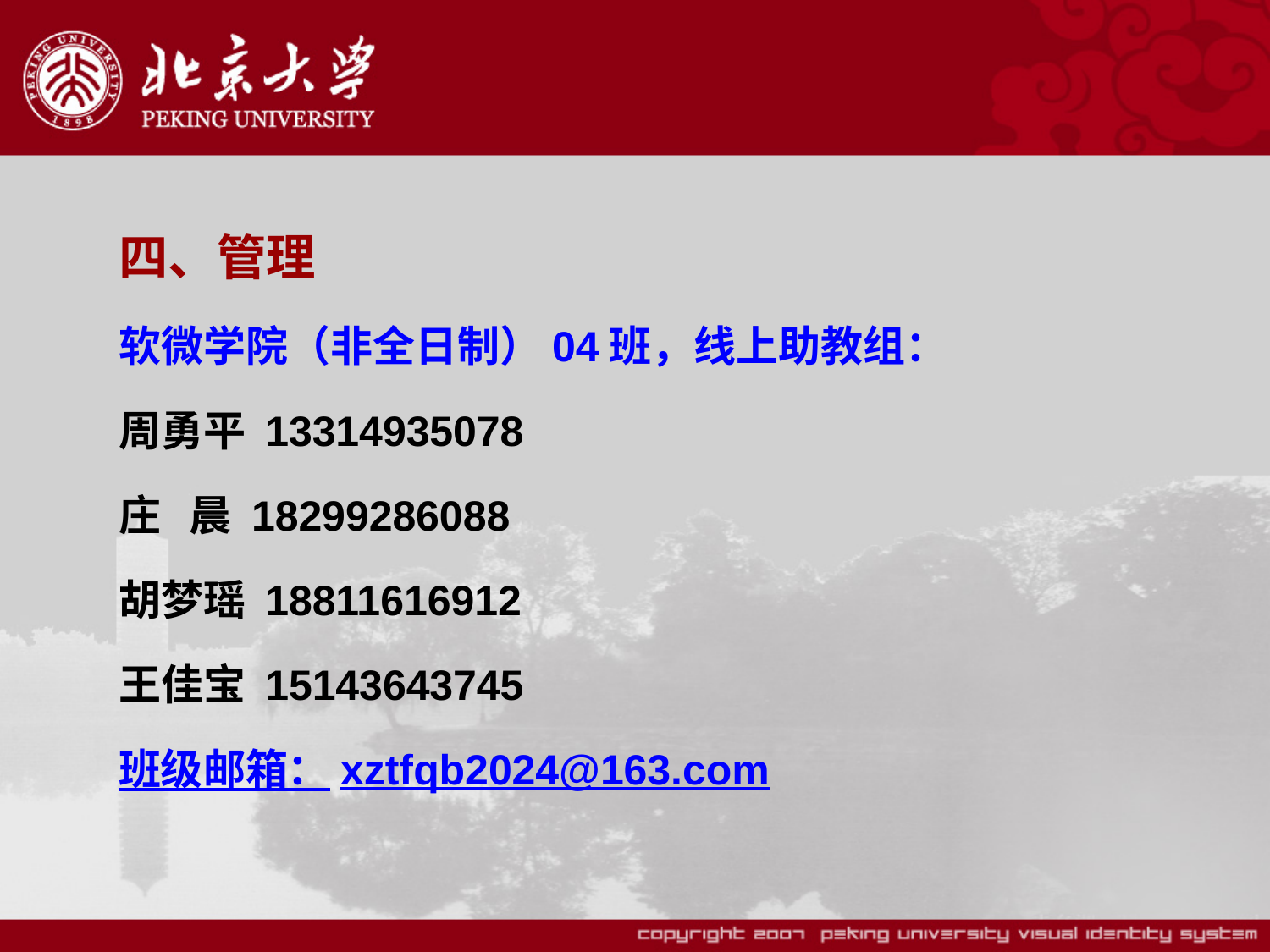

四、管理
软微学院（非全日制）04班，线上助教组：
周勇平 13314935078
庄   晨 18299286088
胡梦瑶 18811616912
王佳宝 15143643745
班级邮箱：xztfqb2024@163.com